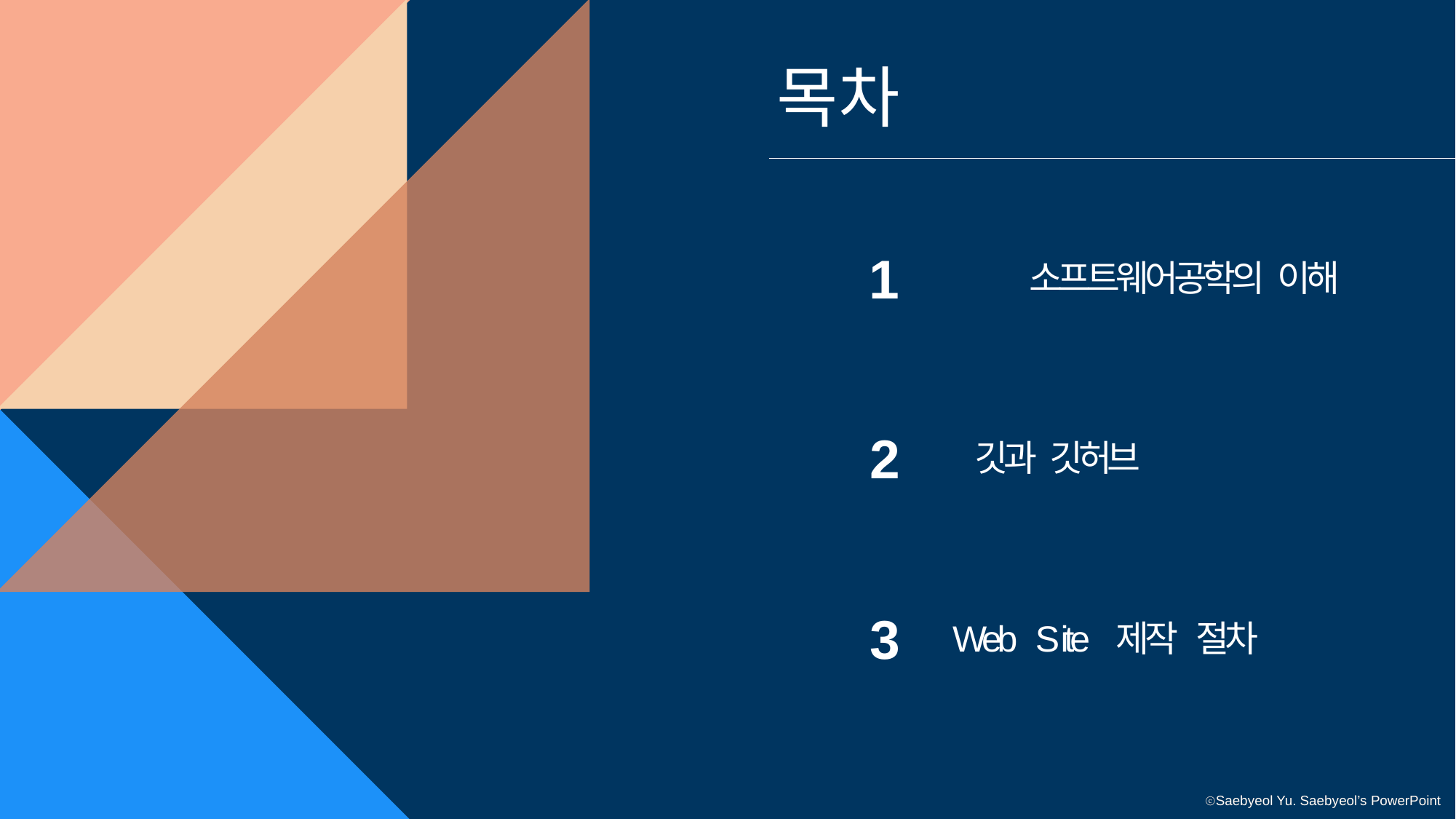

목차
1
소프트웨어공학의   이해

2
깃과   깃허브

3
Web    S ite   제작    절차
ⓒSaebyeol Yu. Saebyeol’s PowerPoint